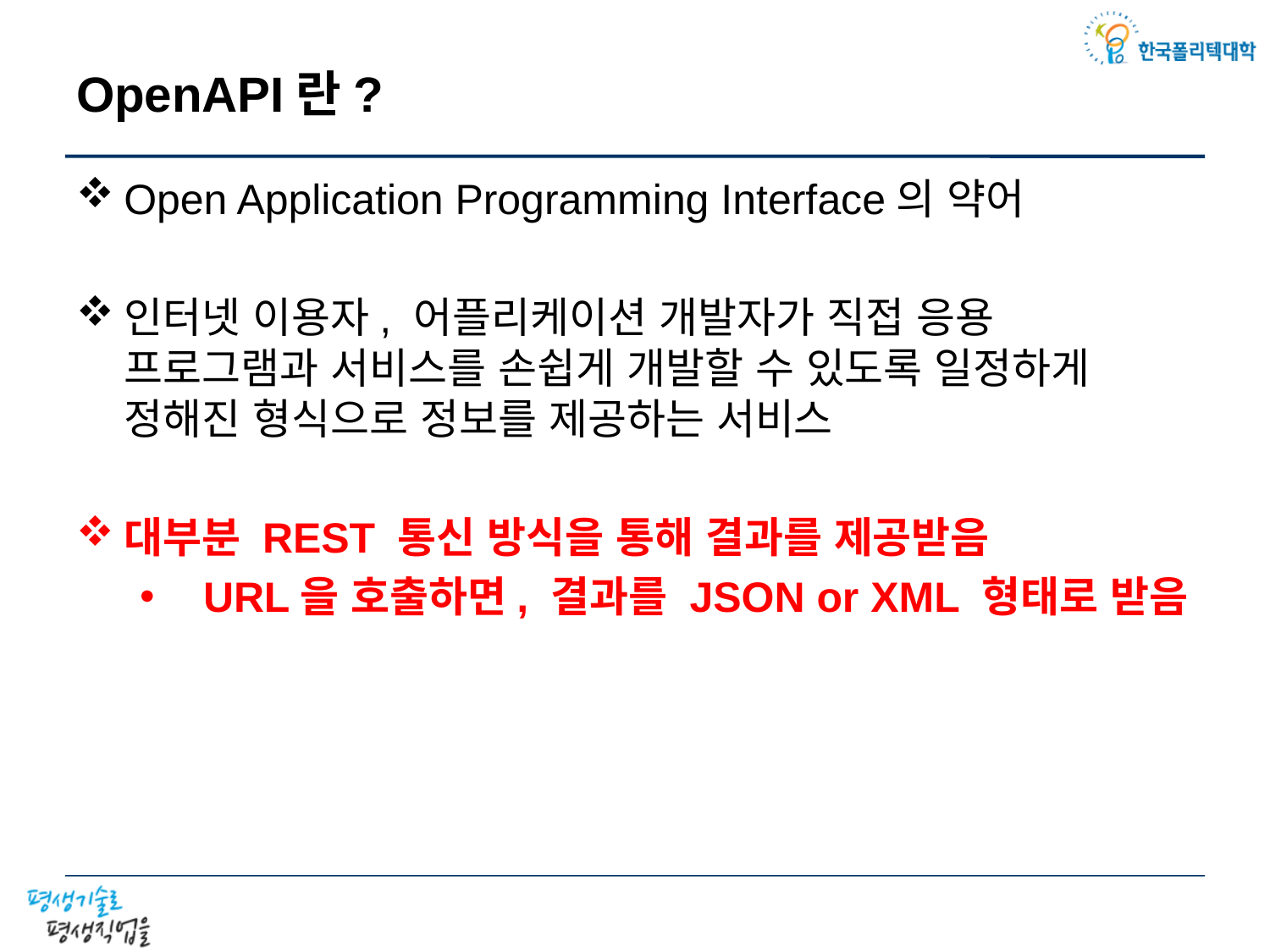

# OpenAPI란?
Open Application Programming Interface의 약어

인터넷 이용자, 어플리케이션 개발자가 직접 응용 프로그램과 서비스를 손쉽게 개발할 수 있도록 일정하게 정해진 형식으로 정보를 제공하는 서비스

대부분 REST 통신 방식을 통해 결과를 제공받음
URL을 호출하면, 결과를 JSON or XML 형태로 받음